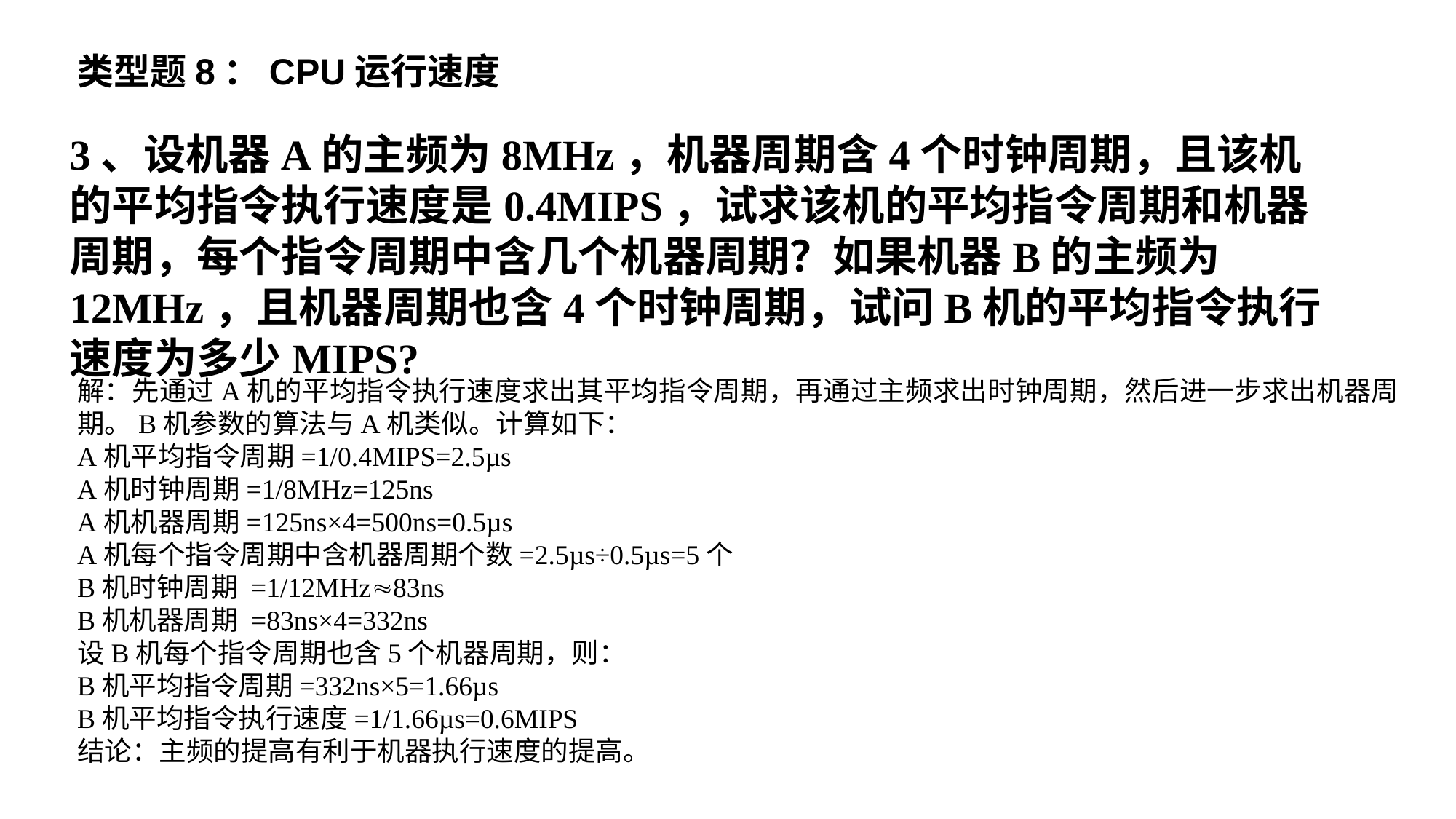

类型题8：CPU运行速度
3、设机器A的主频为8MHz，机器周期含4个时钟周期，且该机的平均指令执行速度是0.4MIPS，试求该机的平均指令周期和机器周期，每个指令周期中含几个机器周期？如果机器B的主频为12MHz，且机器周期也含4个时钟周期，试问B机的平均指令执行速度为多少MIPS?
解：先通过A机的平均指令执行速度求出其平均指令周期，再通过主频求出时钟周期，然后进一步求出机器周期。B机参数的算法与A机类似。计算如下：
A机平均指令周期=1/0.4MIPS=2.5µs
A机时钟周期=1/8MHz=125ns
A机机器周期=125ns×4=500ns=0.5µs
A机每个指令周期中含机器周期个数=2.5µs÷0.5µs=5个
B机时钟周期 =1/12MHz≈83ns
B机机器周期 =83ns×4=332ns
设B机每个指令周期也含5个机器周期，则：
B机平均指令周期=332ns×5=1.66µs
B机平均指令执行速度=1/1.66µs=0.6MIPS
结论：主频的提高有利于机器执行速度的提高。